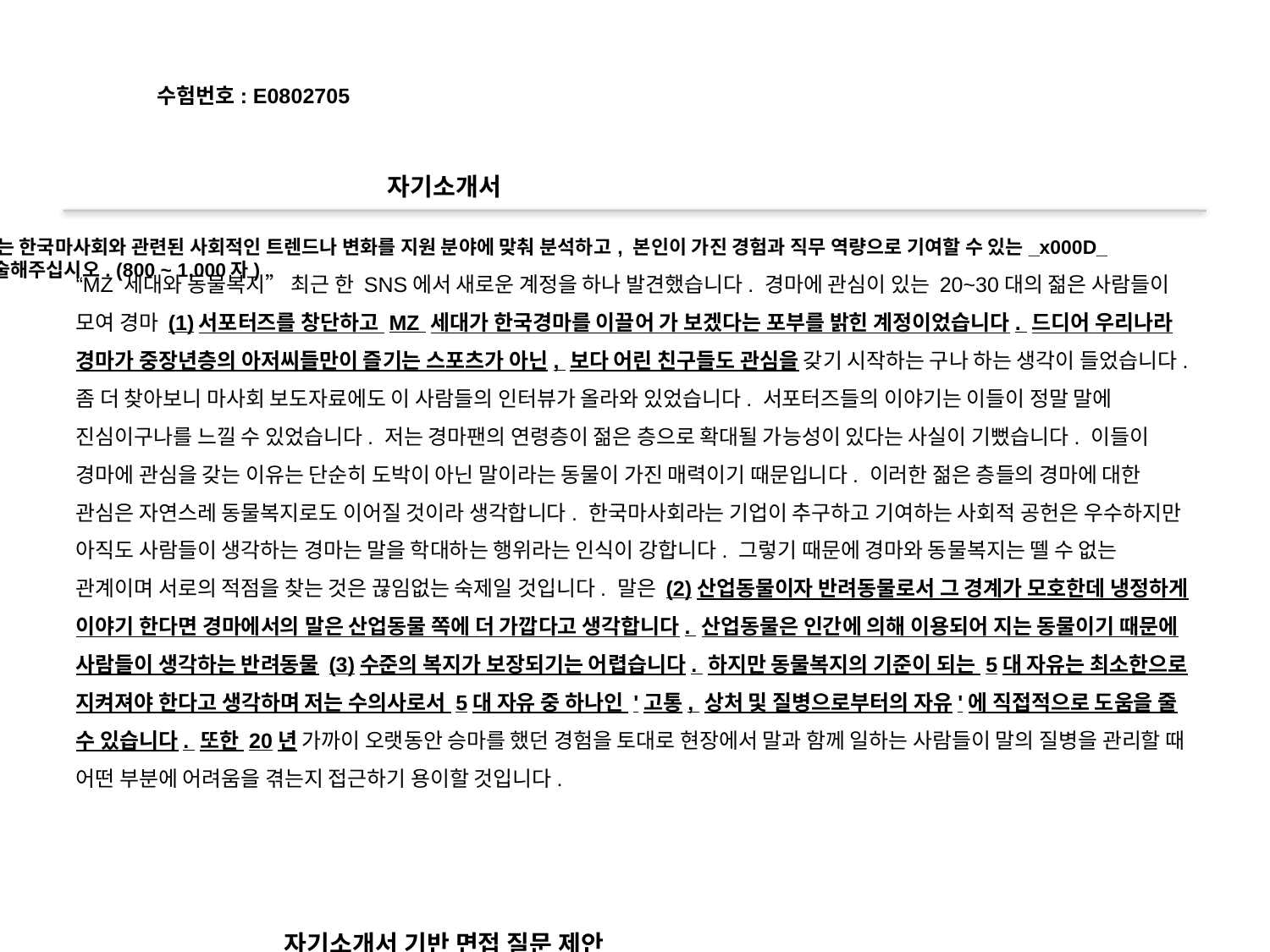

수험번호: E0802705
#

자기소개서

본인이 최근 관심을 갖고 있는 한국마사회와 관련된 사회적인 트렌드나 변화를 지원 분야에 맞춰 분석하고, 본인이 가진 경험과 직무 역량으로 기여할 수 있는_x000D_
바가 무엇인지 자세하게 기술해주십시오. (800 ~ 1,000자)

“MZ 세대와 동물복지” 최근 한 SNS에서 새로운 계정을 하나 발견했습니다. 경마에 관심이 있는 20~30대의 젊은 사람들이 모여 경마 (1)서포터즈를 창단하고 MZ 세대가 한국경마를 이끌어 가 보겠다는 포부를 밝힌 계정이었습니다. 드디어 우리나라 경마가 중장년층의 아저씨들만이 즐기는 스포츠가 아닌, 보다 어린 친구들도 관심을 갖기 시작하는 구나 하는 생각이 들었습니다. 좀 더 찾아보니 마사회 보도자료에도 이 사람들의 인터뷰가 올라와 있었습니다. 서포터즈들의 이야기는 이들이 정말 말에 진심이구나를 느낄 수 있었습니다. 저는 경마팬의 연령층이 젊은 층으로 확대될 가능성이 있다는 사실이 기뻤습니다. 이들이 경마에 관심을 갖는 이유는 단순히 도박이 아닌 말이라는 동물이 가진 매력이기 때문입니다. 이러한 젊은 층들의 경마에 대한 관심은 자연스레 동물복지로도 이어질 것이라 생각합니다. 한국마사회라는 기업이 추구하고 기여하는 사회적 공헌은 우수하지만 아직도 사람들이 생각하는 경마는 말을 학대하는 행위라는 인식이 강합니다. 그렇기 때문에 경마와 동물복지는 뗄 수 없는 관계이며 서로의 적점을 찾는 것은 끊임없는 숙제일 것입니다. 말은 (2)산업동물이자 반려동물로서 그 경계가 모호한데 냉정하게 이야기 한다면 경마에서의 말은 산업동물 쪽에 더 가깝다고 생각합니다. 산업동물은 인간에 의해 이용되어 지는 동물이기 때문에 사람들이 생각하는 반려동물 (3)수준의 복지가 보장되기는 어렵습니다. 하지만 동물복지의 기준이 되는 5대 자유는 최소한으로 지켜져야 한다고 생각하며 저는 수의사로서 5대 자유 중 하나인 '고통, 상처 및 질병으로부터의 자유'에 직접적으로 도움을 줄 수 있습니다. 또한 20년 가까이 오랫동안 승마를 했던 경험을 토대로 현장에서 말과 함께 일하는 사람들이 말의 질병을 관리할 때 어떤 부분에 어려움을 겪는지 접근하기 용이할 것입니다.

자기소개서 기반 면접 질문 제안

(1) 경마 서포터즈가 젊은 층의 경마 관심 증가에 어떤 영향을 미친다고 생각하나요?
(2) 말의 5대 자유 중 '고통, 상처 및 질병으로부터의 자유'를 위해 어떤 활동을 계획하고 있나요?
(3) 승마 경험이 경마 산업에서 말의 질병 관리에 어떻게 도움을 줄 수 있나요?